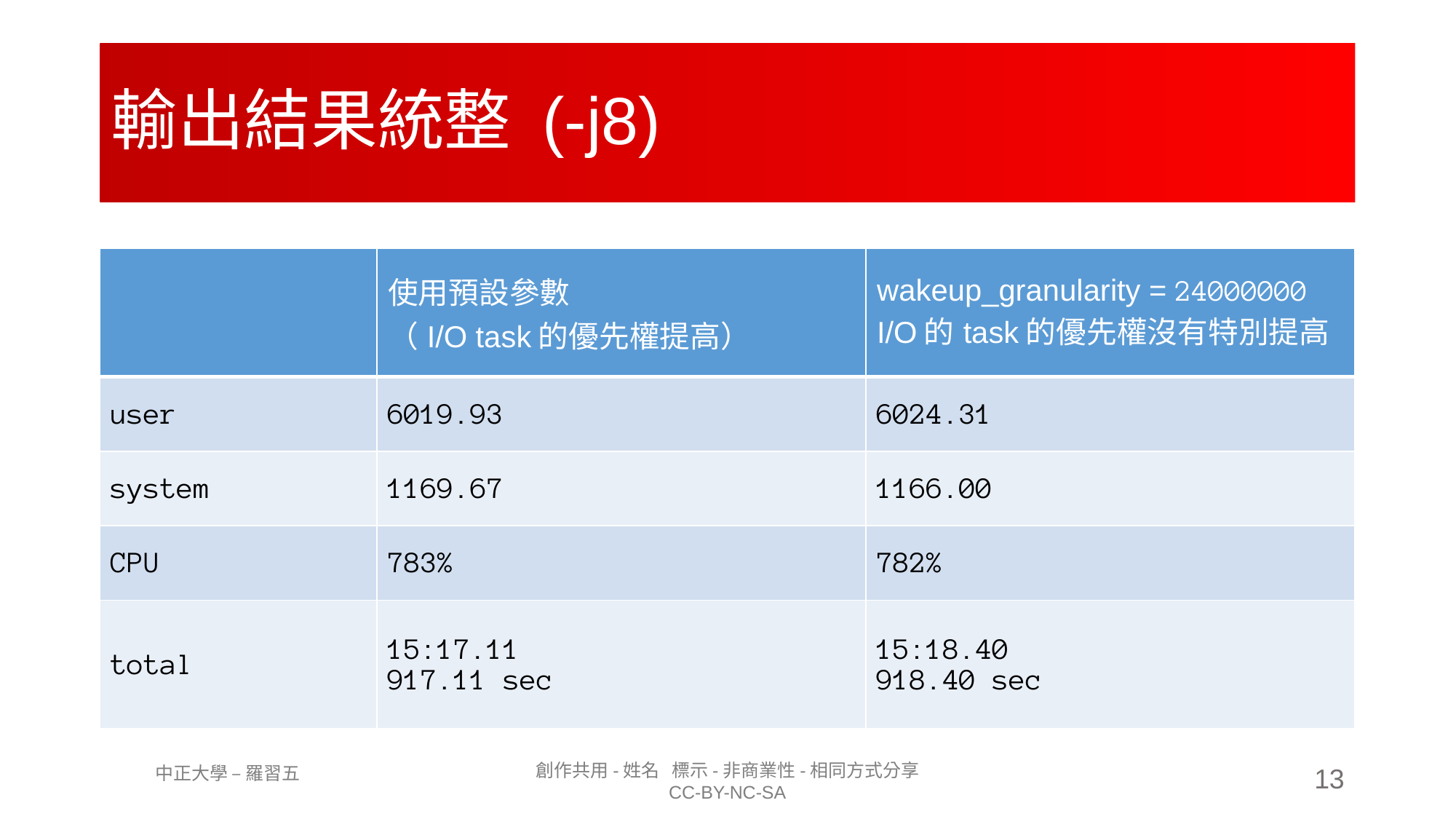

# 輸出結果統整 (-j8)
|  | 使用預設參數 （I/O task的優先權提高） | wakeup\_granularity = 24000000 I/O的task的優先權沒有特別提高 |
| --- | --- | --- |
| user | 6019.93 | 6024.31 |
| system | 1169.67 | 1166.00 |
| CPU | 783% | 782% |
| total | 15:17.11 917.11 sec | 15:18.40 918.40 sec |